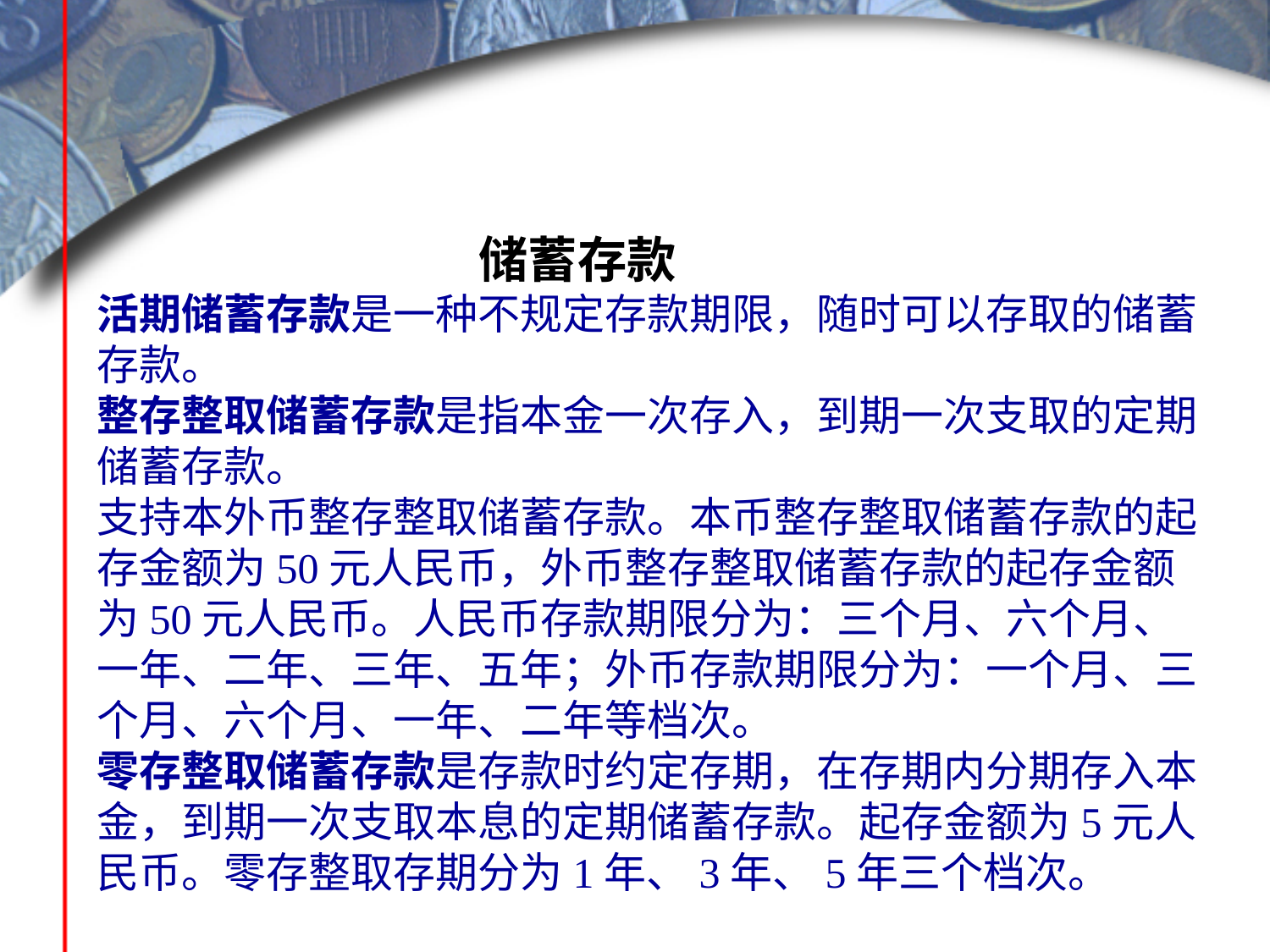

储蓄存款
活期储蓄存款是一种不规定存款期限，随时可以存取的储蓄存款。
整存整取储蓄存款是指本金一次存入，到期一次支取的定期储蓄存款。
支持本外币整存整取储蓄存款。本币整存整取储蓄存款的起存金额为50元人民币，外币整存整取储蓄存款的起存金额为50元人民币。人民币存款期限分为：三个月、六个月、一年、二年、三年、五年；外币存款期限分为：一个月、三个月、六个月、一年、二年等档次。
零存整取储蓄存款是存款时约定存期，在存期内分期存入本金，到期一次支取本息的定期储蓄存款。起存金额为5元人民币。零存整取存期分为1年、3年、5年三个档次。